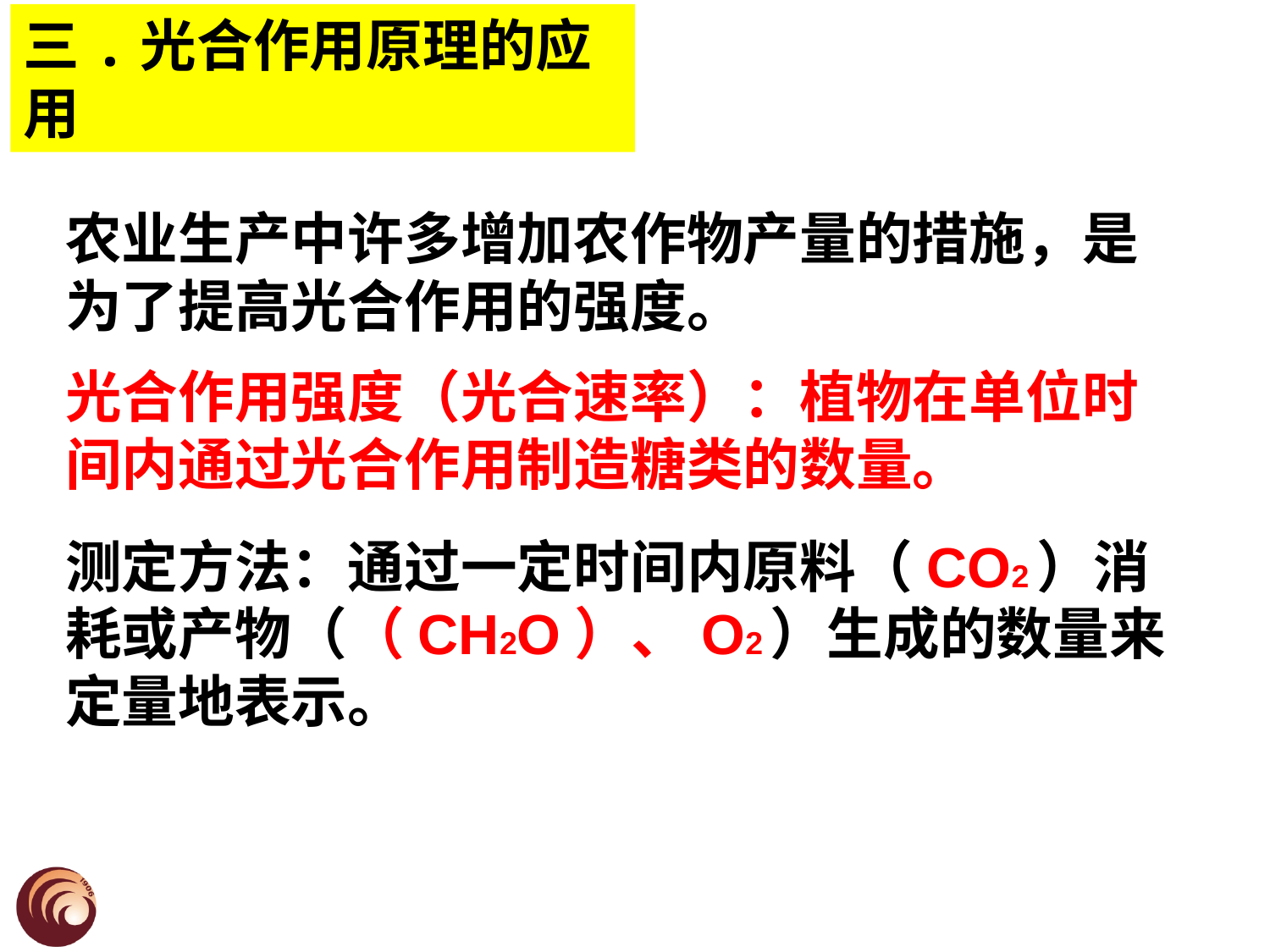

三.光合作用原理的应用
农业生产中许多增加农作物产量的措施，是为了提高光合作用的强度。
光合作用强度（光合速率）：植物在单位时间内通过光合作用制造糖类的数量。
测定方法：通过一定时间内原料（CO2）消耗或产物（（CH2O）、O2）生成的数量来定量地表示。